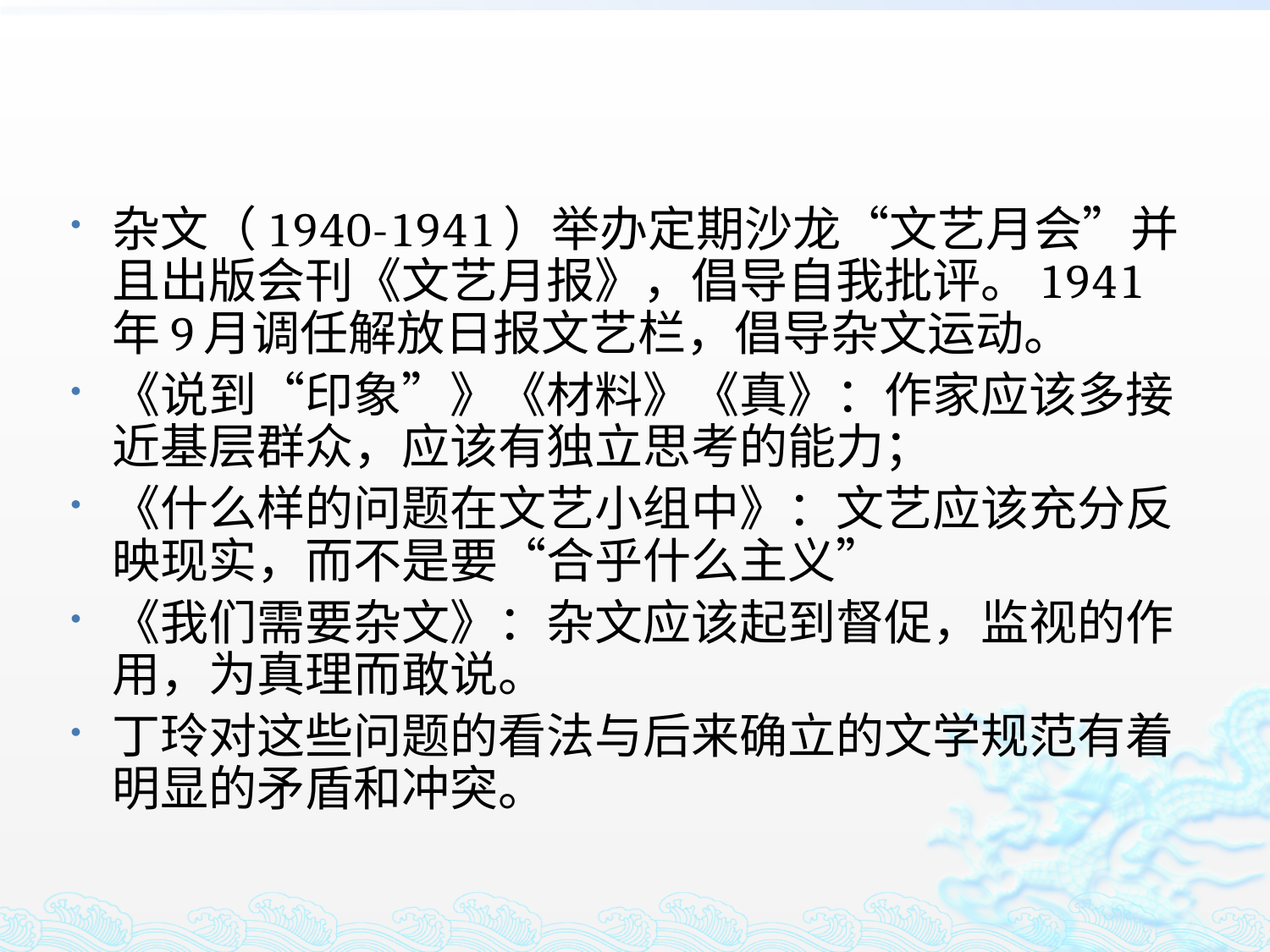

#
杂文（1940-1941）举办定期沙龙“文艺月会”并且出版会刊《文艺月报》，倡导自我批评。1941年9月调任解放日报文艺栏，倡导杂文运动。
《说到“印象”》《材料》《真》：作家应该多接近基层群众，应该有独立思考的能力；
《什么样的问题在文艺小组中》：文艺应该充分反映现实，而不是要“合乎什么主义”
《我们需要杂文》：杂文应该起到督促，监视的作用，为真理而敢说。
丁玲对这些问题的看法与后来确立的文学规范有着明显的矛盾和冲突。